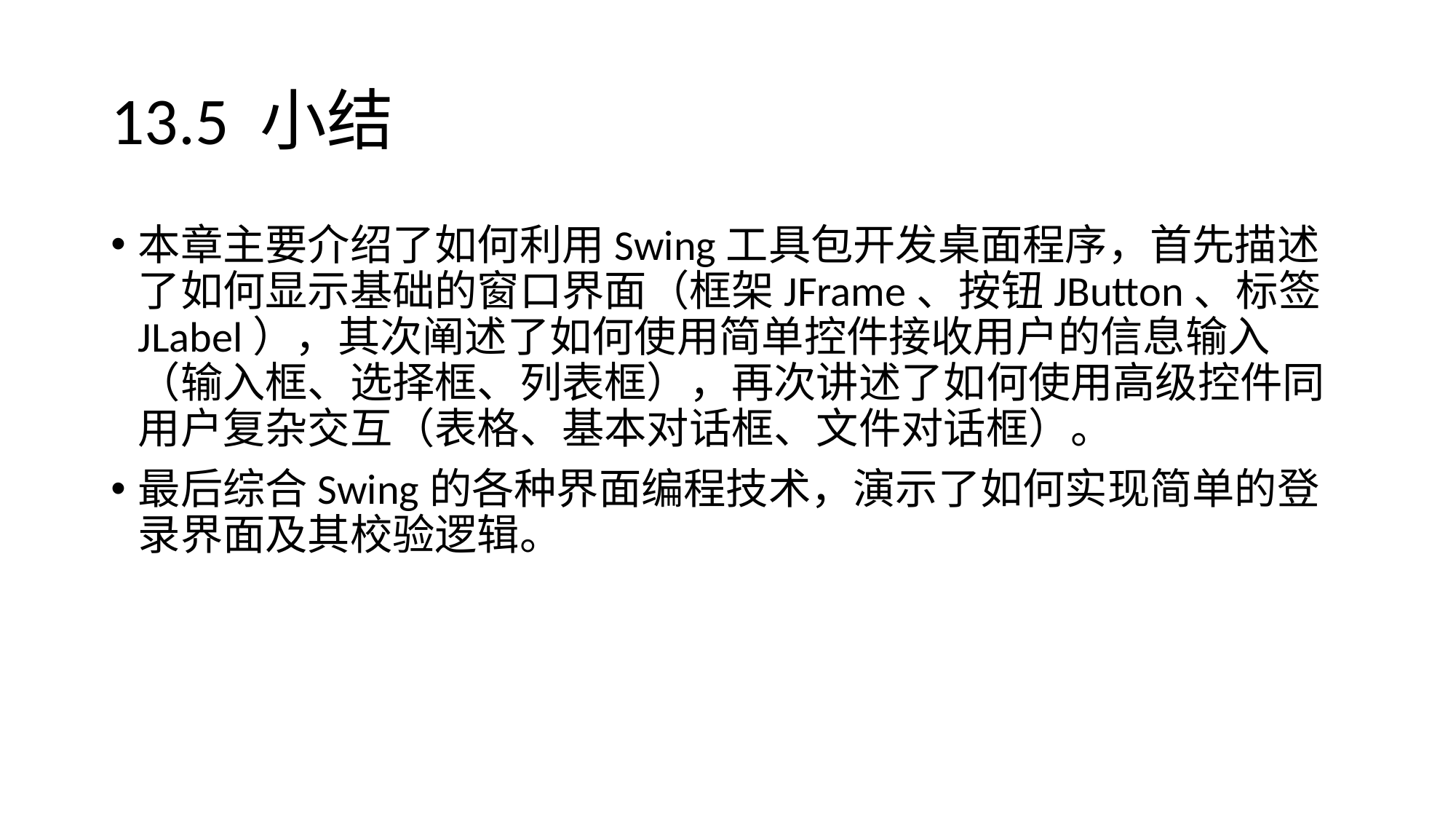

# 13.5 小结
本章主要介绍了如何利用Swing工具包开发桌面程序，首先描述了如何显示基础的窗口界面（框架JFrame、按钮JButton、标签JLabel），其次阐述了如何使用简单控件接收用户的信息输入（输入框、选择框、列表框），再次讲述了如何使用高级控件同用户复杂交互（表格、基本对话框、文件对话框）。
最后综合Swing的各种界面编程技术，演示了如何实现简单的登录界面及其校验逻辑。